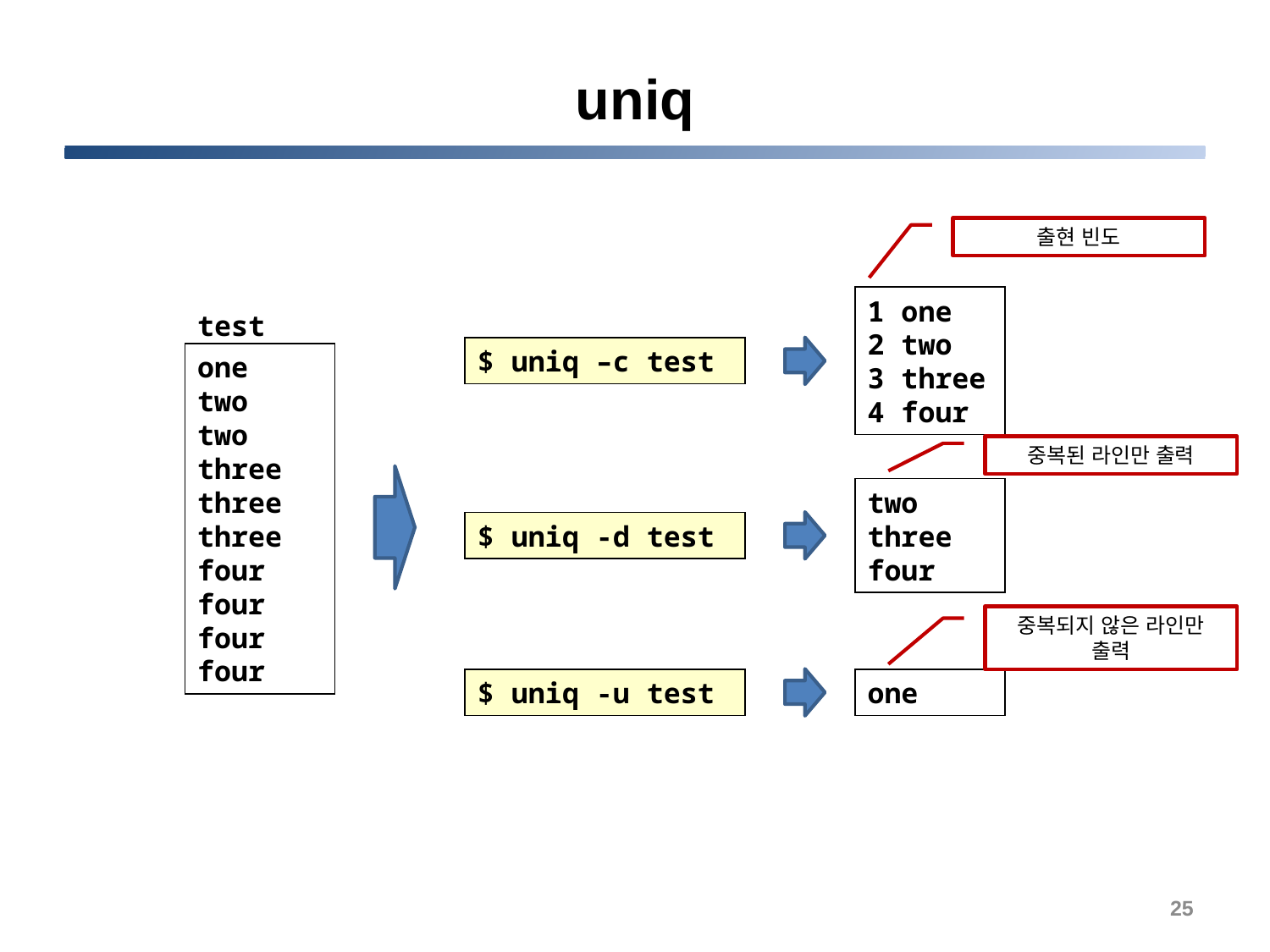

# uniq
출현 빈도
1 one
2 two
3 three
4 four
test
$ uniq –c test

one
two
two
three
three
three
four
four
four
four
중복된 라인만 출력

two
three
four
$ uniq -d test

중복되지 않은 라인만 출력
$ uniq -u test

one
25